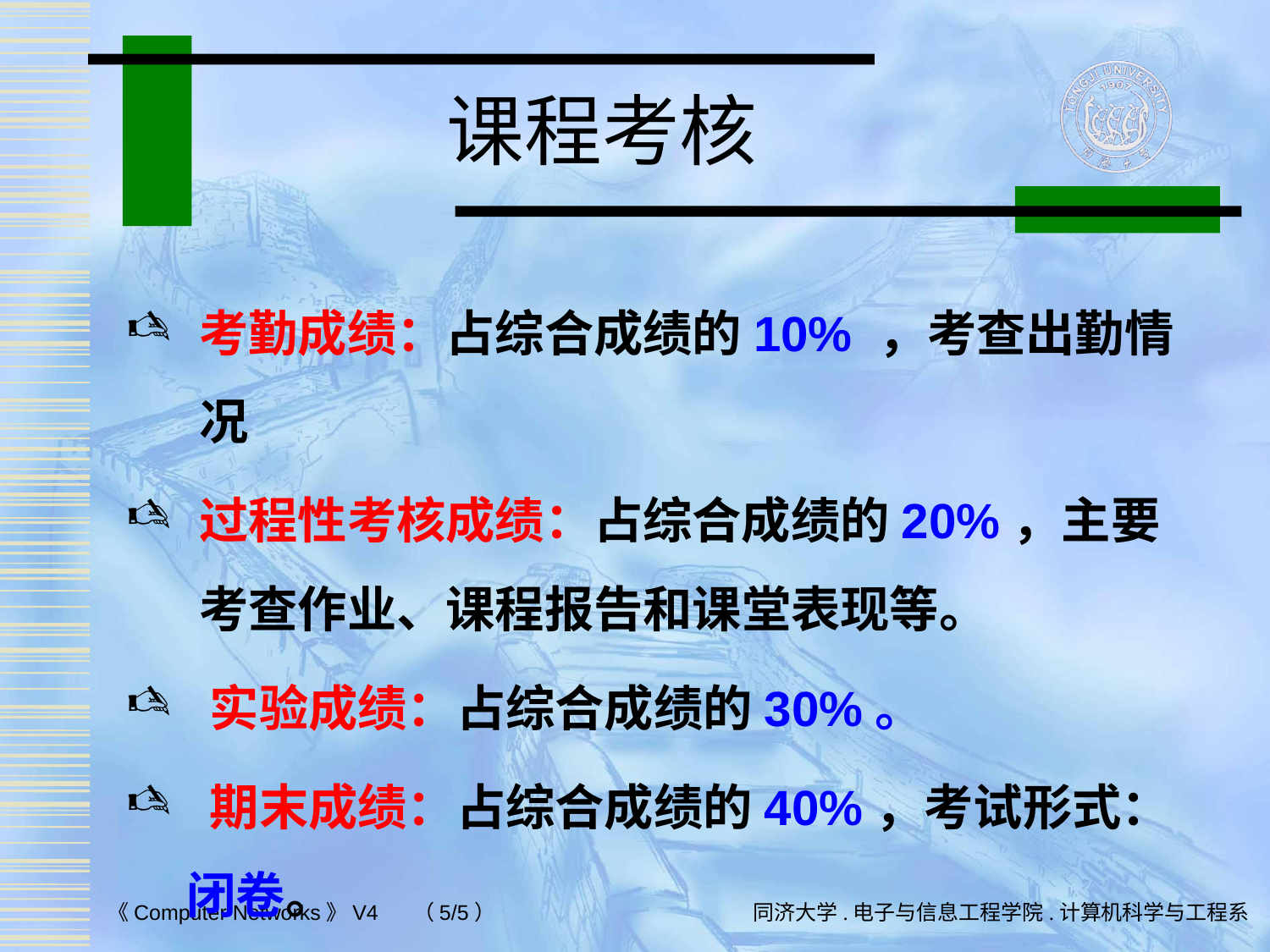

# 课程考核
考勤成绩：占综合成绩的10% ，考查出勤情况
过程性考核成绩：占综合成绩的20%，主要考查作业、课程报告和课堂表现等。
 实验成绩：占综合成绩的30%。
 期末成绩：占综合成绩的40%，考试形式：闭卷。